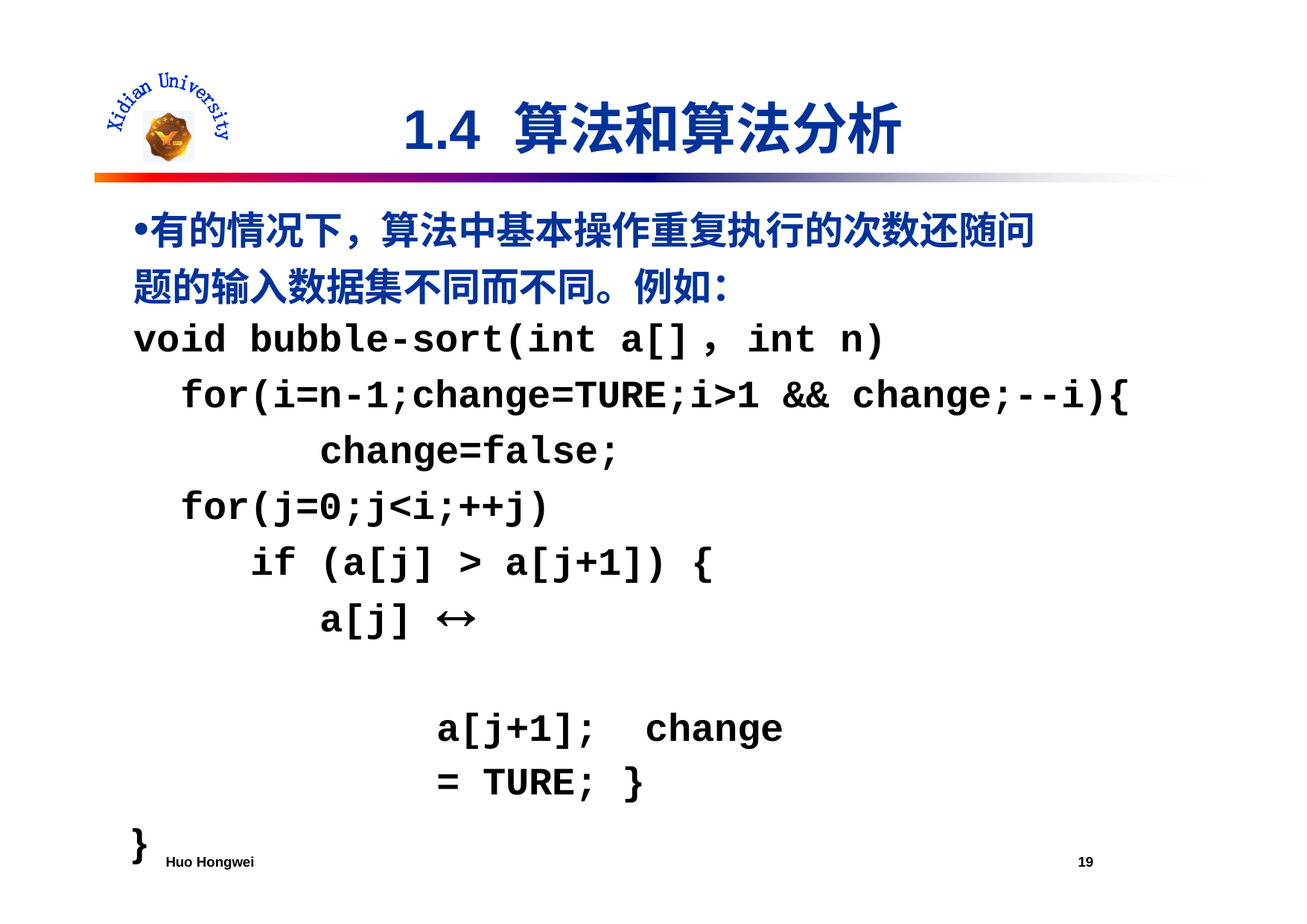

# 1.4	算法和算法分析
有的情况下，算法中基本操作重复执行的次数还随问 题的输入数据集不同而不同。例如：
void bubble-sort(int a[]，int n)
for(i=n-1;change=TURE;i>1 && change;--i){  change=false;
for(j=0;j<i;++j)
if (a[j] > a[j+1]) {
a[j] ↔	a[j+1];  change = TURE; }
}
Huo Hongwei
19